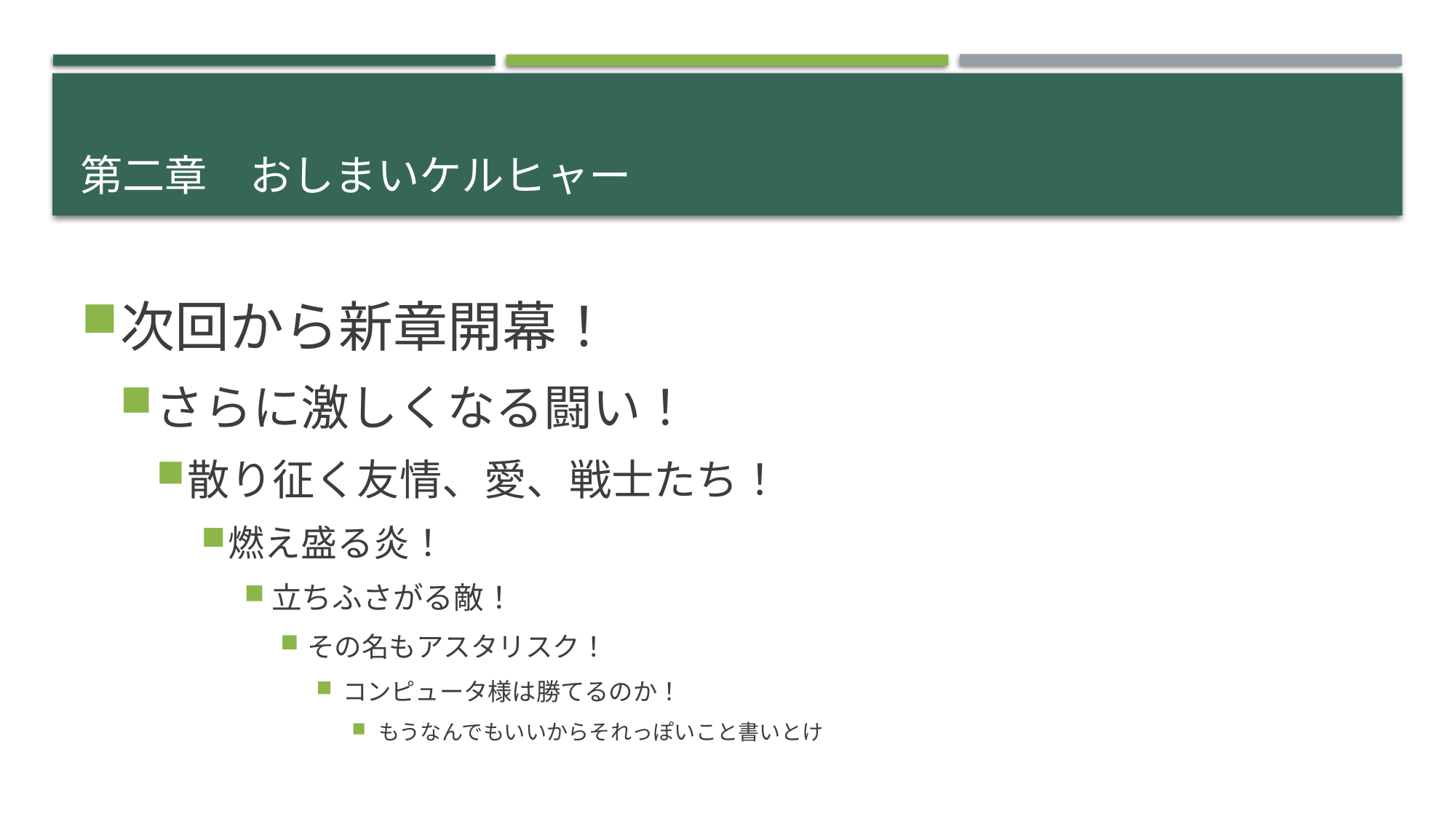

# 第二章　おしまいケルヒャー
次回から新章開幕！
さらに激しくなる闘い！
散り征く友情、愛、戦士たち！
燃え盛る炎！
立ちふさがる敵！
その名もアスタリスク！
コンピュータ様は勝てるのか！
もうなんでもいいからそれっぽいこと書いとけ